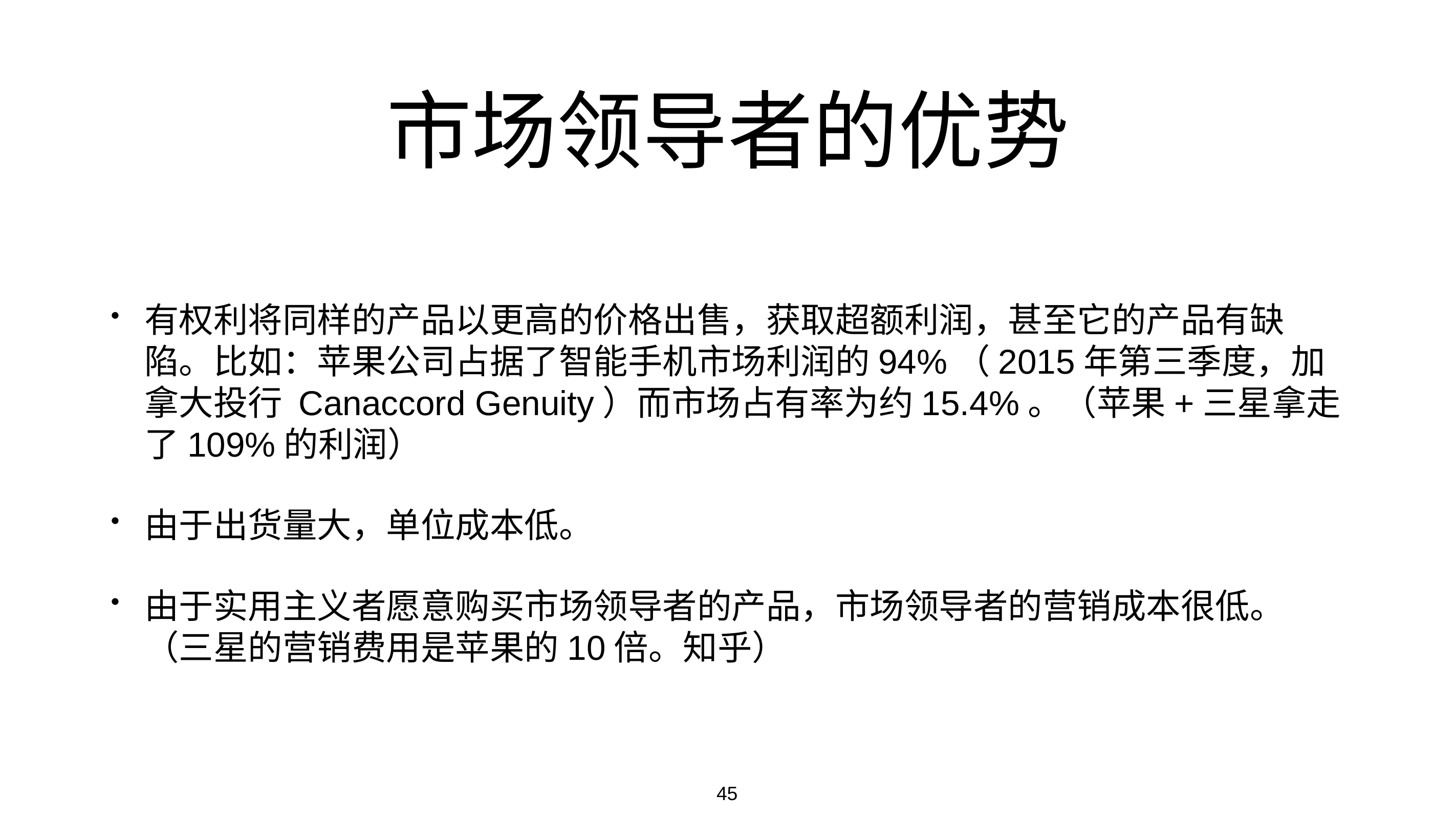

# 市场领导者的优势
有权利将同样的产品以更高的价格出售，获取超额利润，甚至它的产品有缺陷。比如：苹果公司占据了智能手机市场利润的94%（2015年第三季度，加拿大投行 Canaccord Genuity）而市场占有率为约15.4%。（苹果+三星拿走了109%的利润）
由于出货量大，单位成本低。
由于实用主义者愿意购买市场领导者的产品，市场领导者的营销成本很低。（三星的营销费用是苹果的10倍。知乎）
45